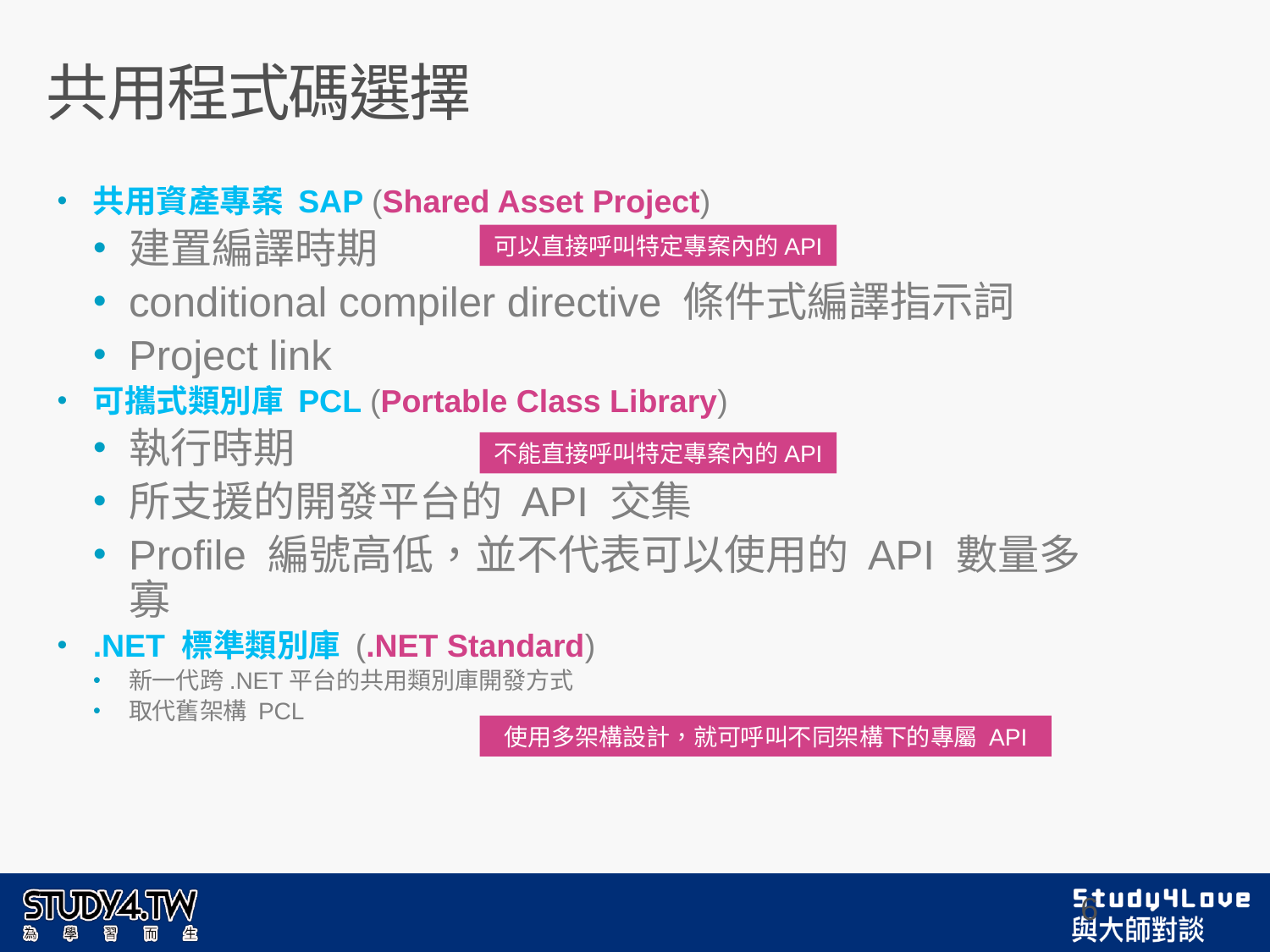

# 共用程式碼選擇
共用資產專案 SAP (Shared Asset Project)
建置編譯時期
conditional compiler directive 條件式編譯指示詞
Project link
可攜式類別庫 PCL (Portable Class Library)
執行時期
所支援的開發平台的 API 交集
Profile 編號高低，並不代表可以使用的 API 數量多寡
.NET 標準類別庫 (.NET Standard)
新一代跨.NET平台的共用類別庫開發方式
取代舊架構 PCL

可以直接呼叫特定專案內的API
不能直接呼叫特定專案內的API
使用多架構設計，就可呼叫不同架構下的專屬 API
6